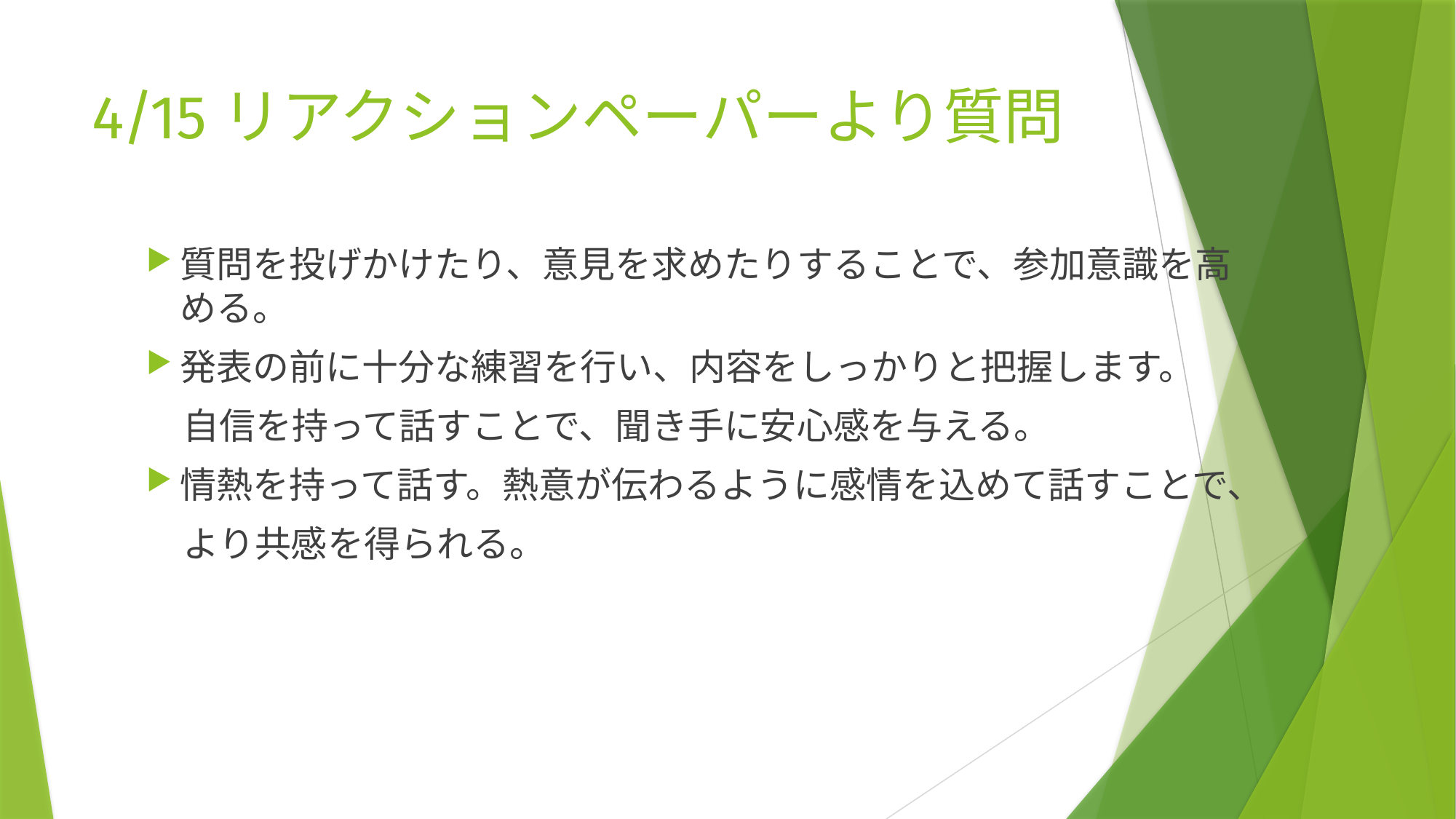

# 4/15リアクションペーパーより質問
質問を投げかけたり、意見を求めたりすることで、参加意識を高める。
発表の前に十分な練習を行い、内容をしっかりと把握します。
　自信を持って話すことで、聞き手に安心感を与える。
情熱を持って話す。熱意が伝わるように感情を込めて話すことで、
　より共感を得られる。